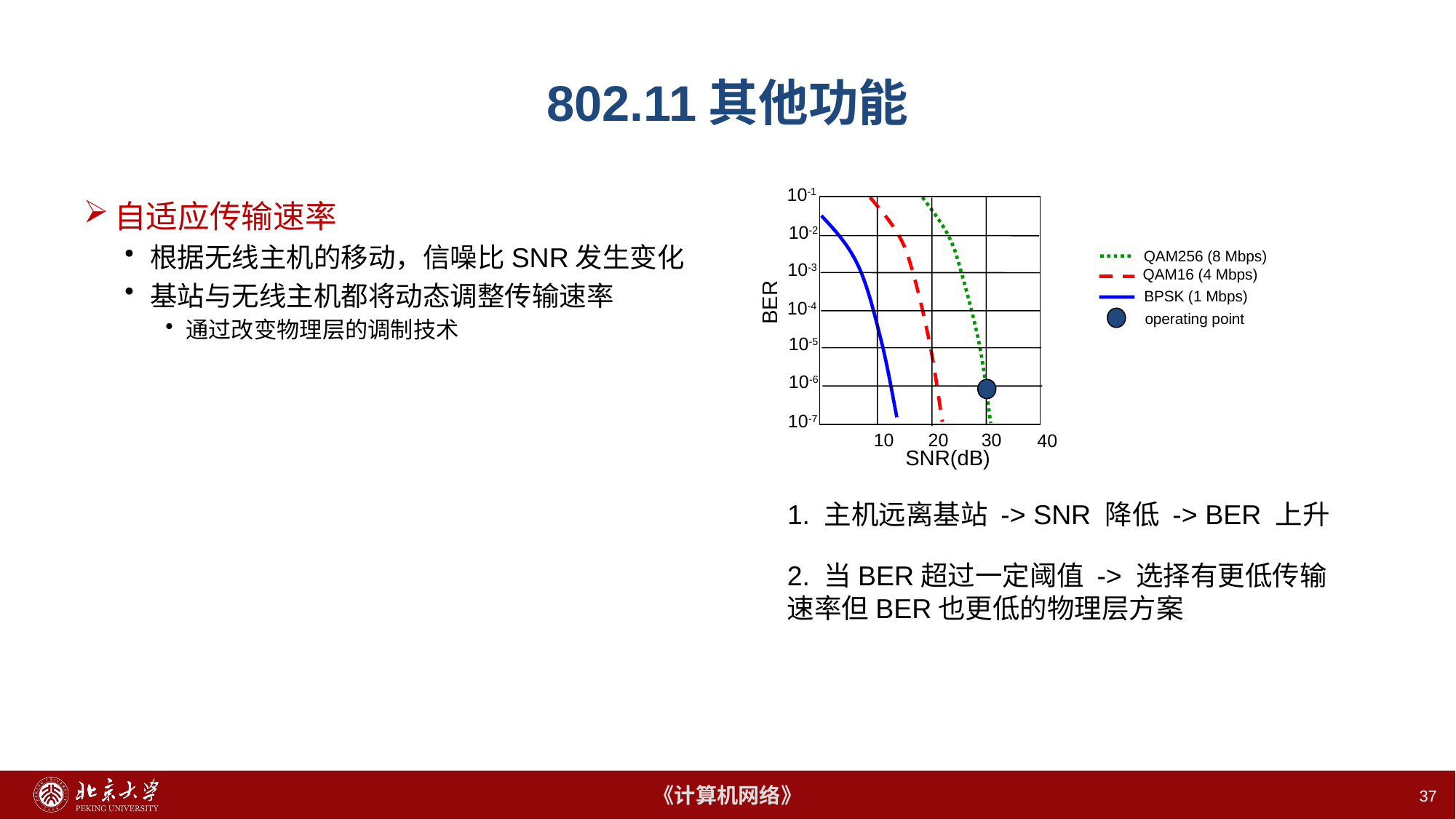

# 802.11其他功能
10-1
自适应传输速率
根据无线主机的移动，信噪比SNR发生变化
基站与无线主机都将动态调整传输速率
通过改变物理层的调制技术

10-2

QAM256 (8 Mbps)
10-3

QAM16 (4 Mbps)

BPSK (1 Mbps)
BER
10-4

operating point

10-5

10-6

10-7
10
20
30
40
SNR(dB)
1. 主机远离基站 -> SNR 降低 -> BER 上升
2. 当BER超过一定阈值 -> 选择有更低传输速率但BER也更低的物理层方案
37